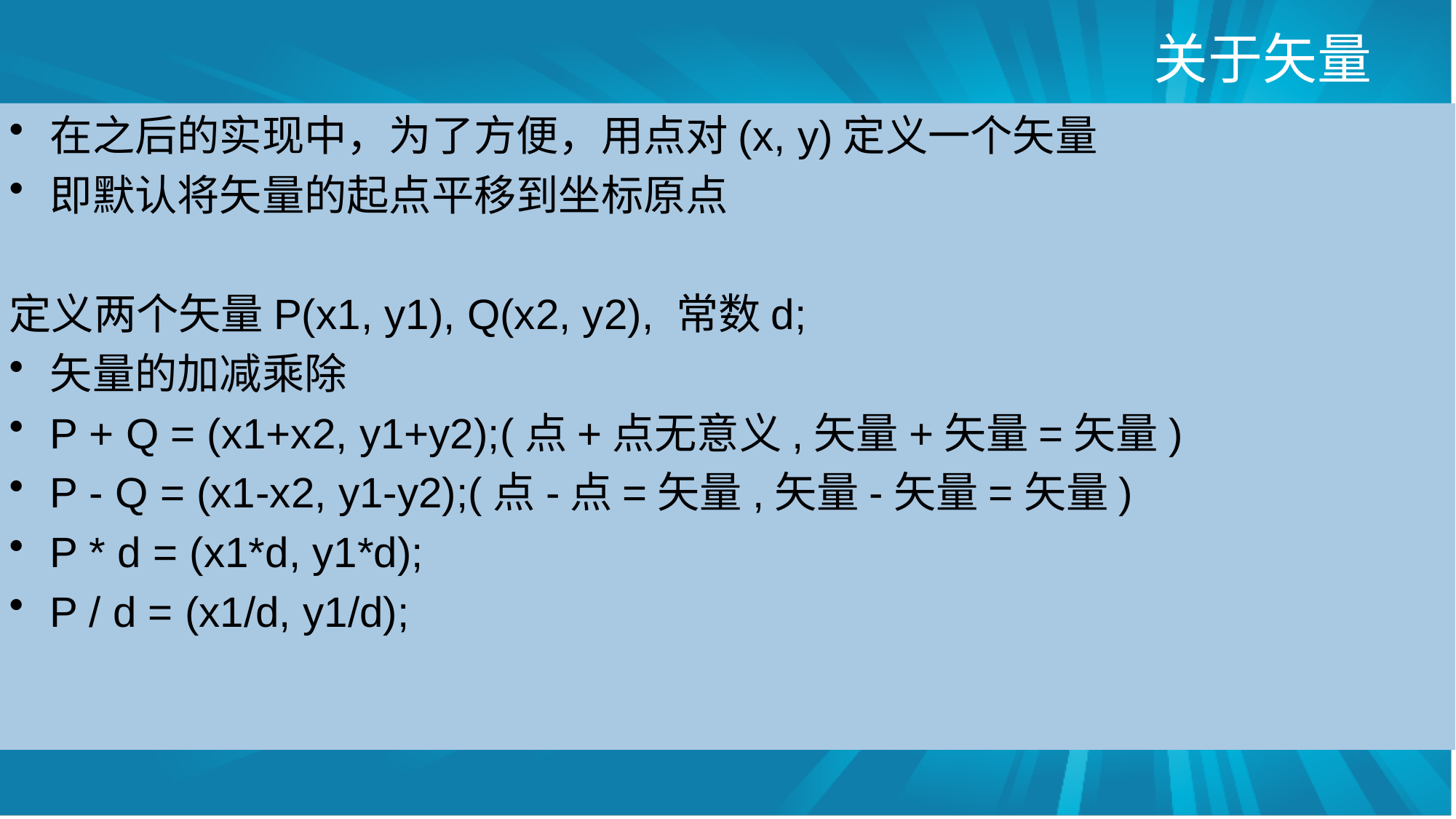

# 关于矢量
在之后的实现中，为了方便，用点对(x, y)定义一个矢量
即默认将矢量的起点平移到坐标原点

定义两个矢量P(x1, y1), Q(x2, y2), 常数d;
矢量的加减乘除
P + Q = (x1+x2, y1+y2);(点+点无意义,矢量+矢量=矢量)
P - Q = (x1-x2, y1-y2);(点-点=矢量,矢量-矢量=矢量)
P * d = (x1*d, y1*d);
P / d = (x1/d, y1/d);